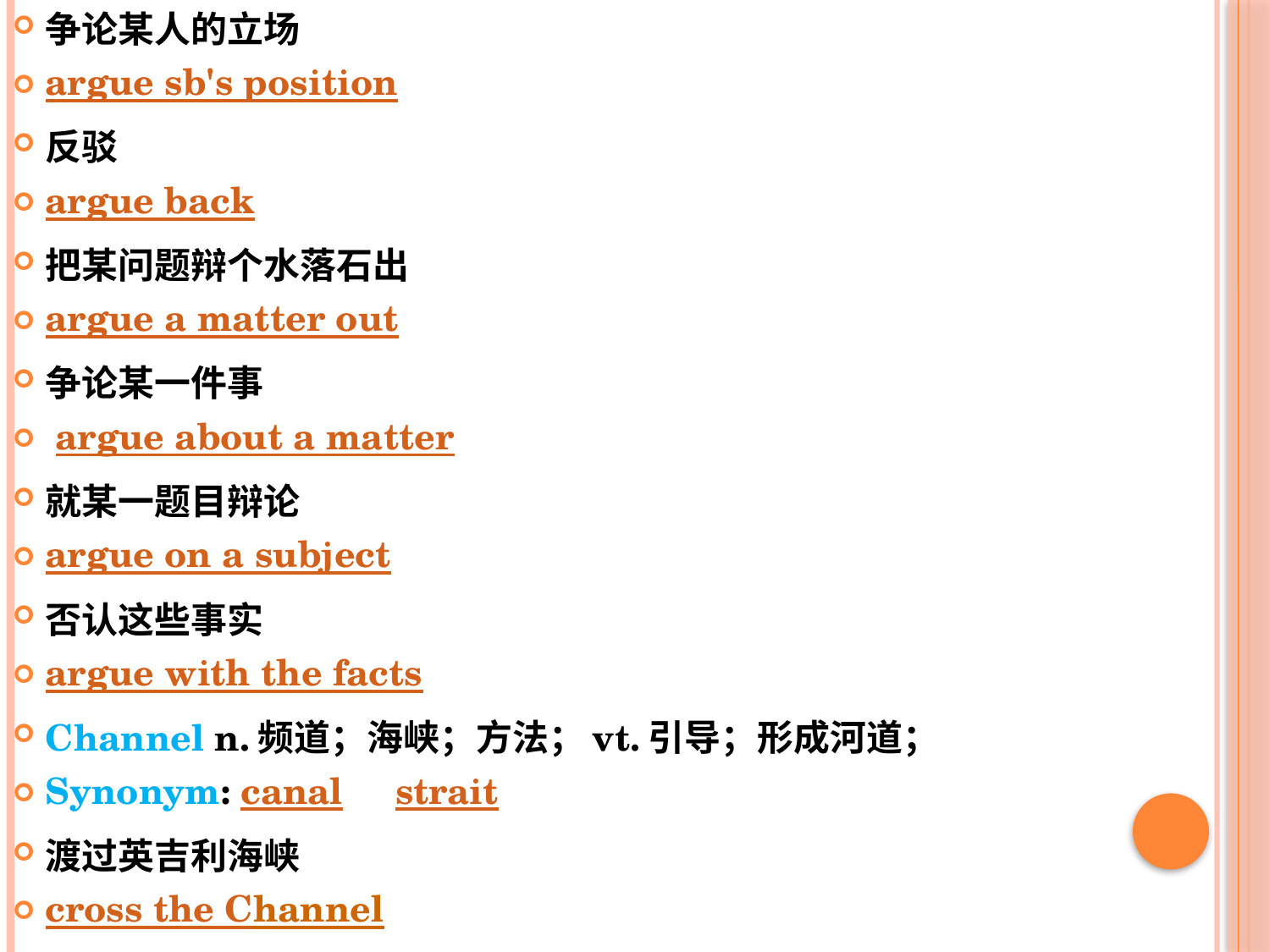

争论某人的立场
argue sb's position
反驳
argue back
把某问题辩个水落石出
argue a matter out
争论某一件事
 argue about a matter
就某一题目辩论
argue on a subject
否认这些事实
argue with the facts
Channel n.频道；海峡；方法；vt.引导；形成河道；
Synonym: canal　 strait
渡过英吉利海峡
cross the Channel